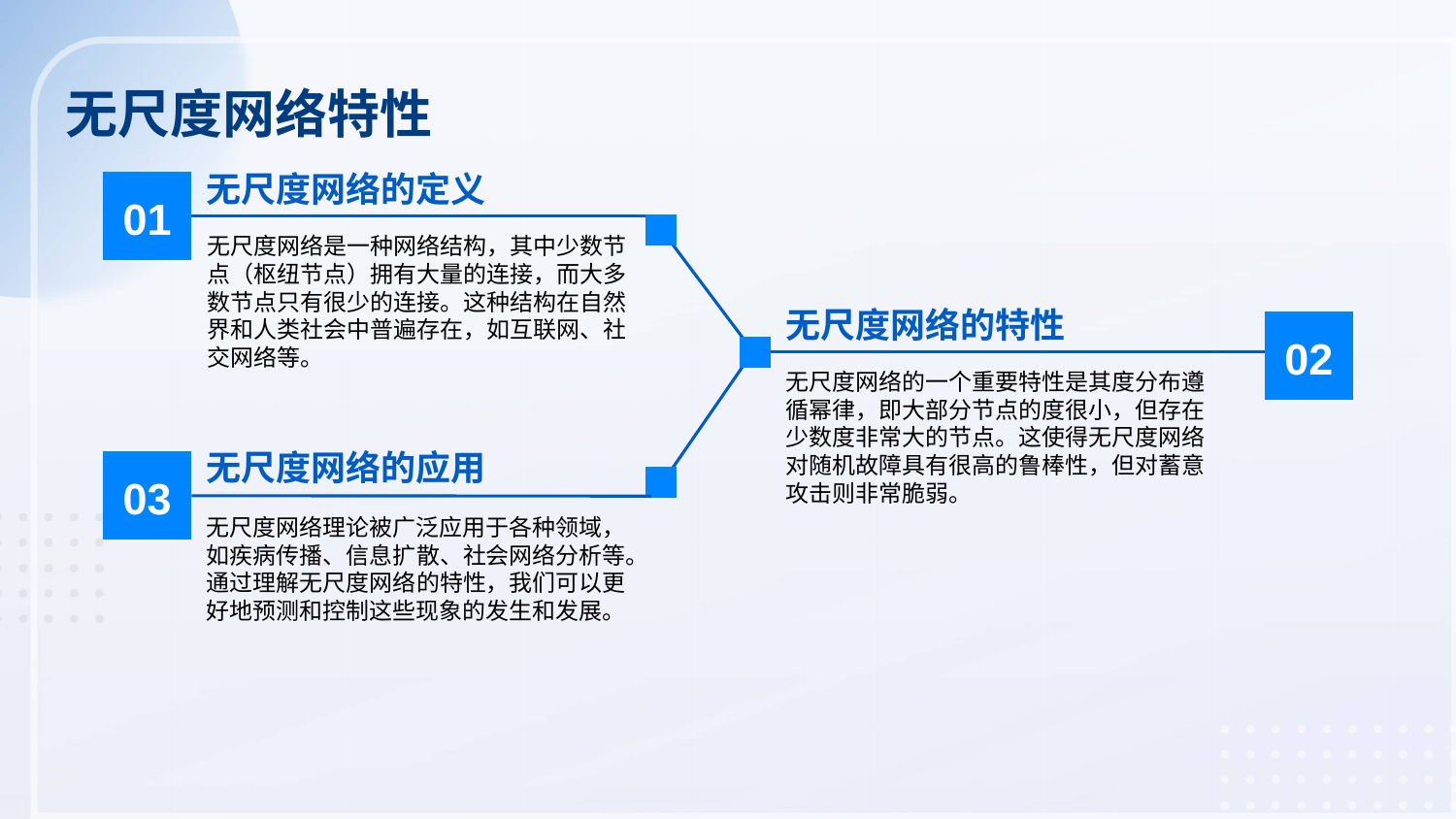

无尺度网络特性
无尺度网络的定义

01

无尺度网络是一种网络结构，其中少数节点（枢纽节点）拥有大量的连接，而大多数节点只有很少的连接。这种结构在自然界和人类社会中普遍存在，如互联网、社交网络等。

无尺度网络的特性

02

无尺度网络的一个重要特性是其度分布遵循幂律，即大部分节点的度很小，但存在少数度非常大的节点。这使得无尺度网络对随机故障具有很高的鲁棒性，但对蓄意攻击则非常脆弱。

无尺度网络的应用

03

无尺度网络理论被广泛应用于各种领域，如疾病传播、信息扩散、社会网络分析等。通过理解无尺度网络的特性，我们可以更好地预测和控制这些现象的发生和发展。